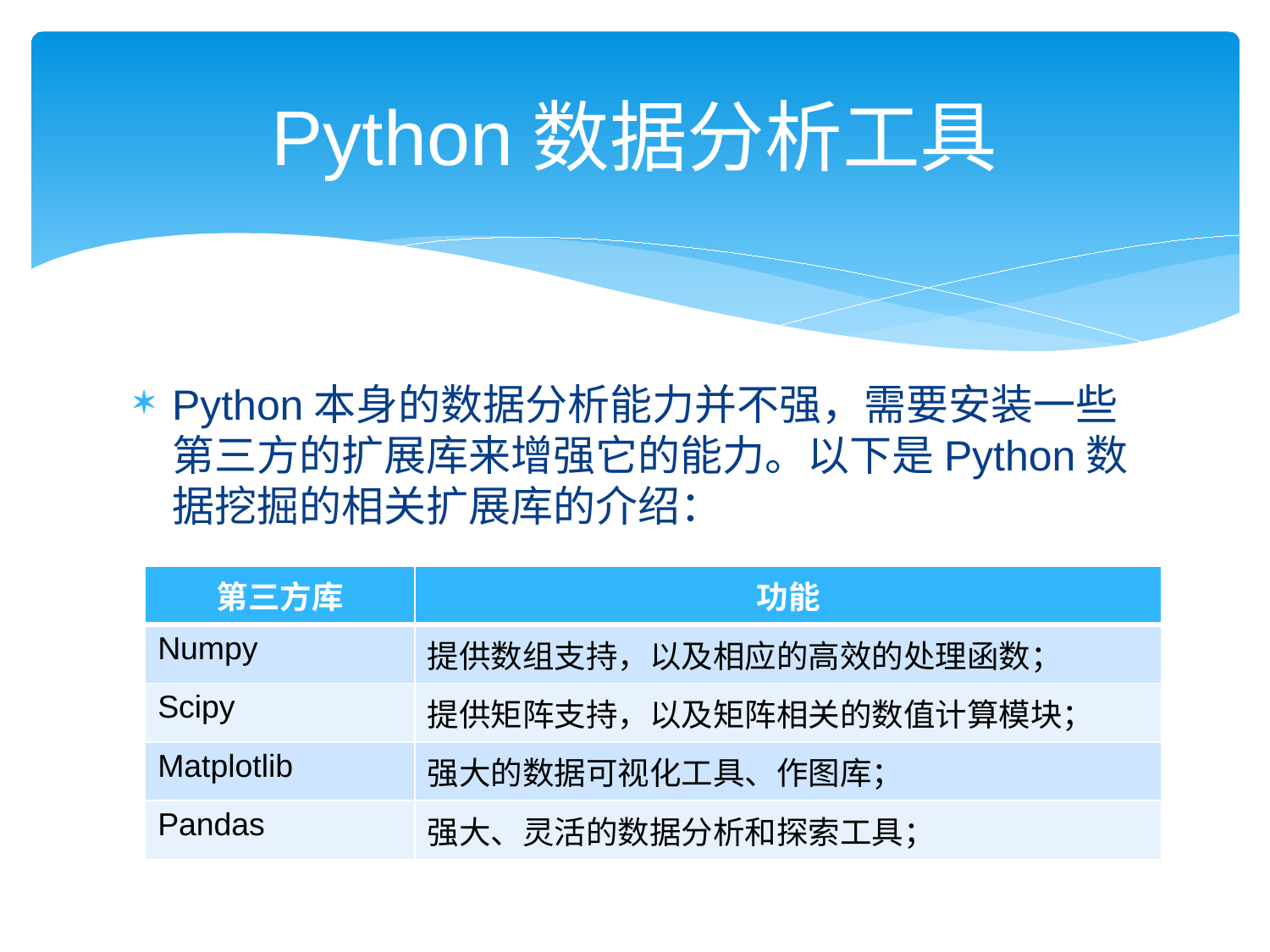

# Python数据分析工具
Python本身的数据分析能力并不强，需要安装一些第三方的扩展库来增强它的能力。以下是Python数据挖掘的相关扩展库的介绍：
| 第三方库 | 功能 |
| --- | --- |
| Numpy | 提供数组支持，以及相应的高效的处理函数； |
| Scipy | 提供矩阵支持，以及矩阵相关的数值计算模块； |
| Matplotlib | 强大的数据可视化工具、作图库； |
| Pandas | 强大、灵活的数据分析和探索工具； |